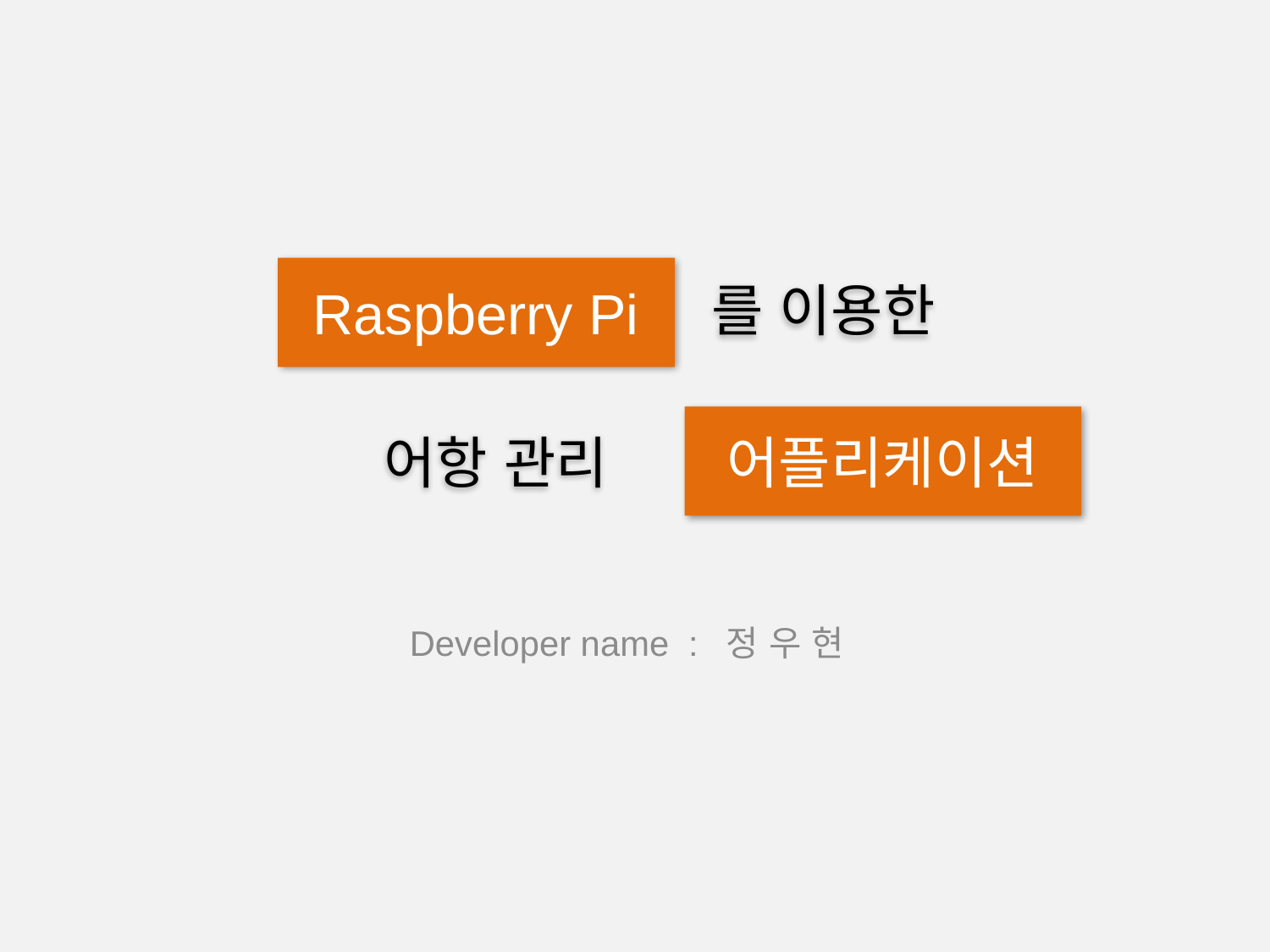

Raspberry Pi
# 를 이용한
어항 관리
어플리케이션
Developer name  :  정 우 현